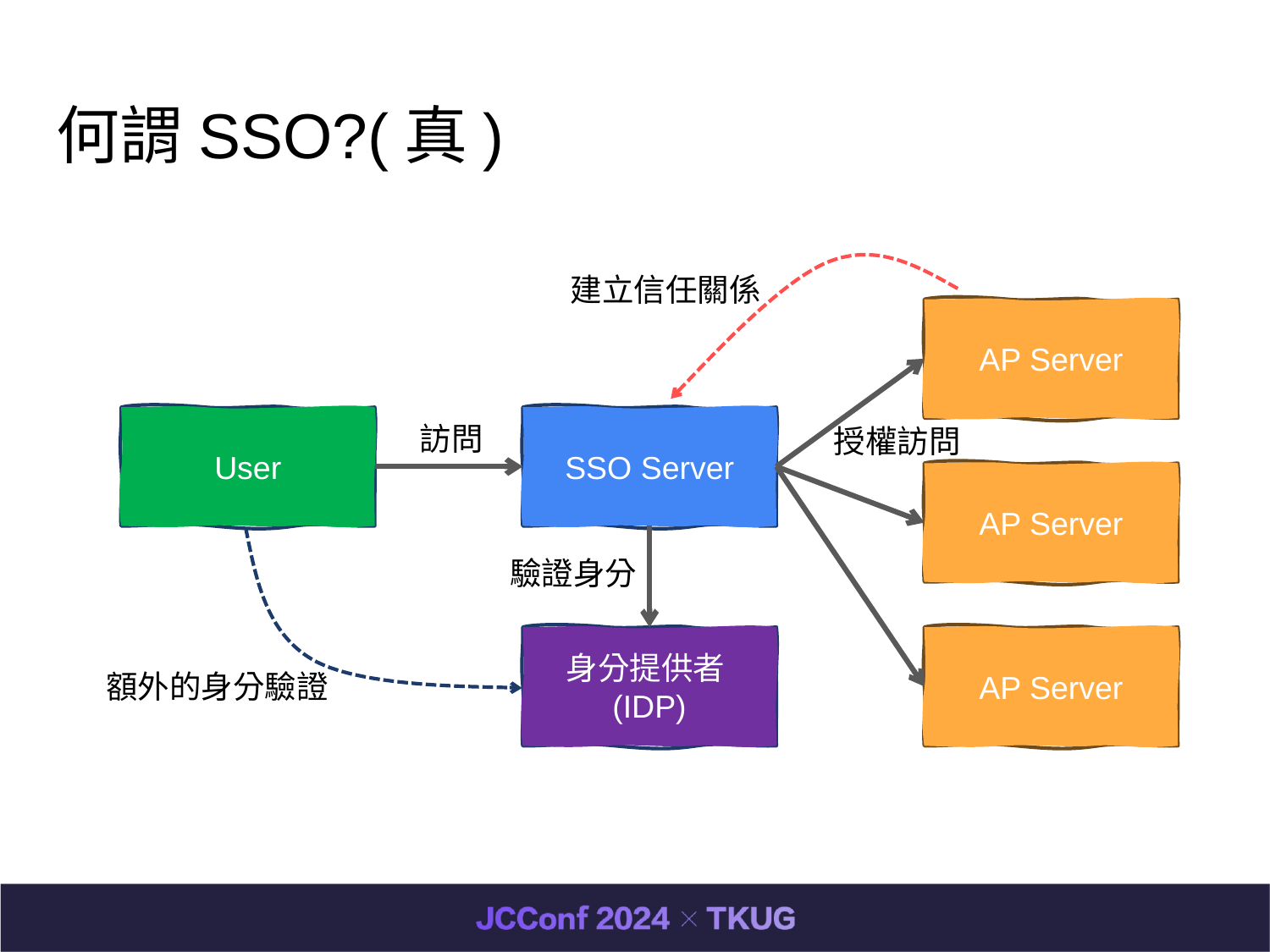

# 何謂SSO?(真)
建立信任關係

AP Server
User
SSO Server
訪問
授權訪問
AP Server

驗證身分
身分提供者(IDP)
AP Server
額外的身分驗證